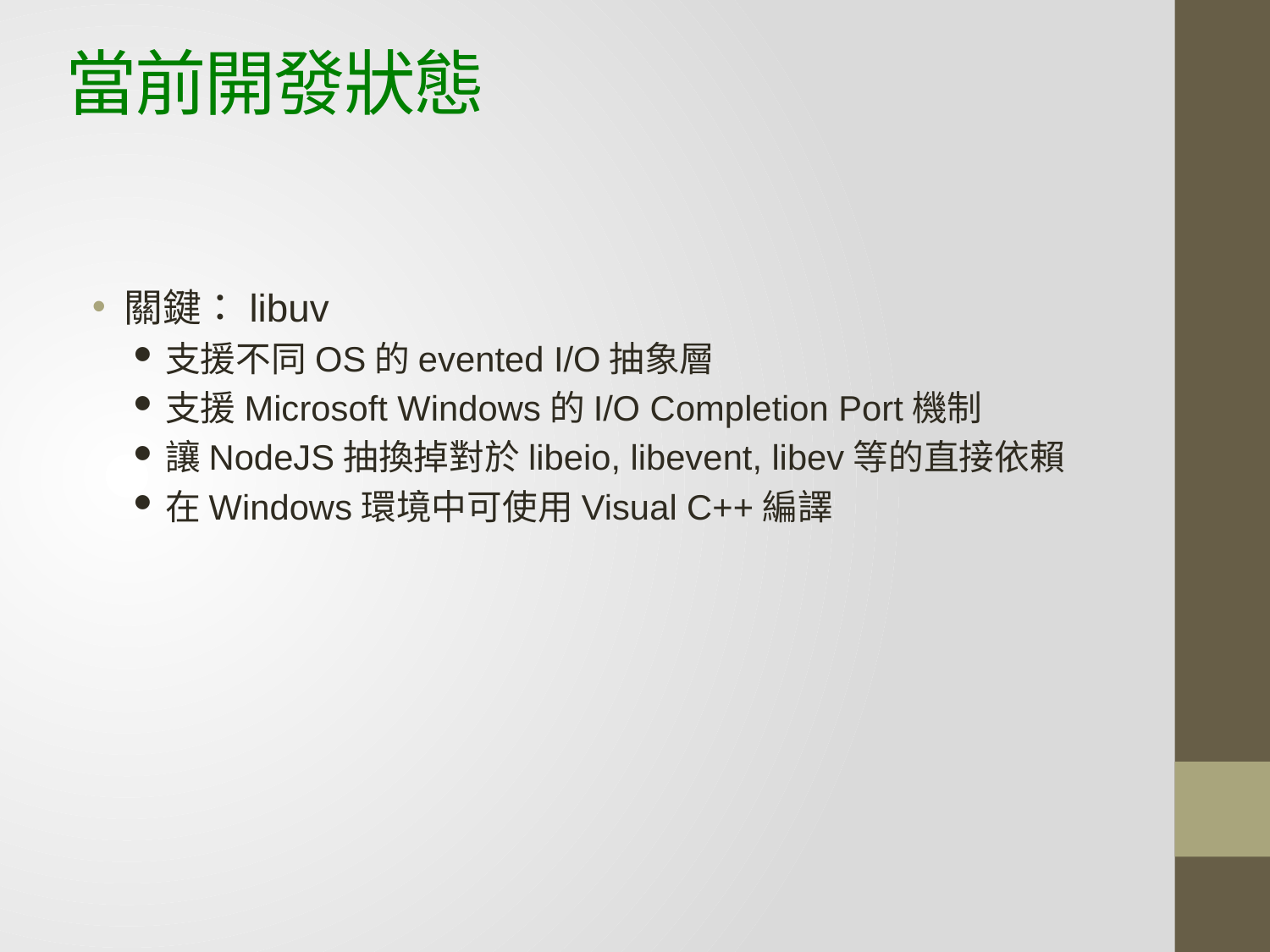

# 當前開發狀態

關鍵：libuv
支援不同OS的evented I/O抽象層
支援Microsoft Windows的I/O Completion Port機制
讓NodeJS抽換掉對於libeio, libevent, libev等的直接依賴
在Windows環境中可使用Visual C++編譯